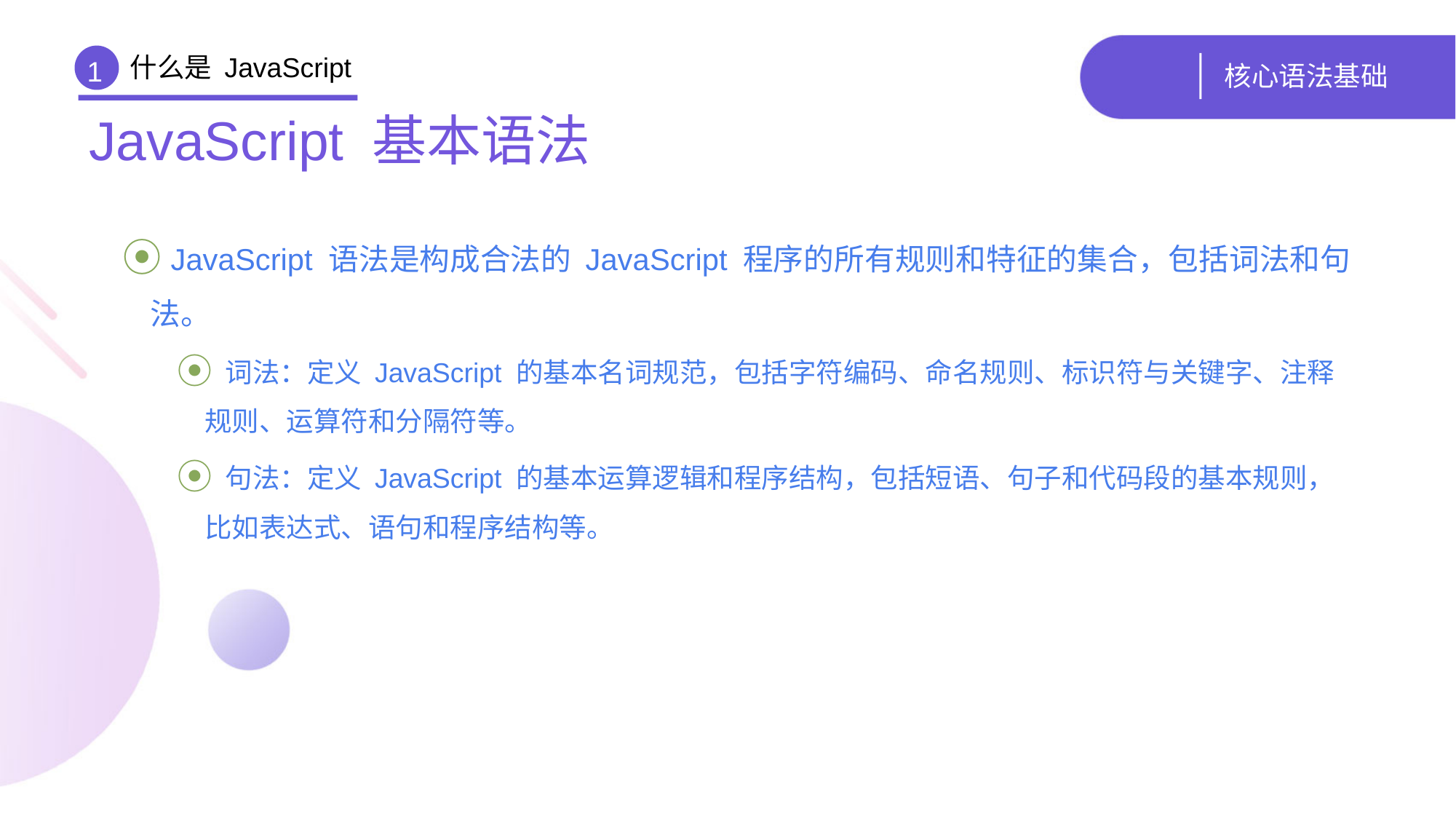

什么是 JavaScript
# 核心语法基础
1
JavaScript 基本语法
 JavaScript 语法是构成合法的 JavaScript 程序的所有规则和特征的集合，包括词法和句法。
 词法：定义 JavaScript 的基本名词规范，包括字符编码、命名规则、标识符与关键字、注释规则、运算符和分隔符等。
 句法：定义 JavaScript 的基本运算逻辑和程序结构，包括短语、句子和代码段的基本规则，比如表达式、语句和程序结构等。